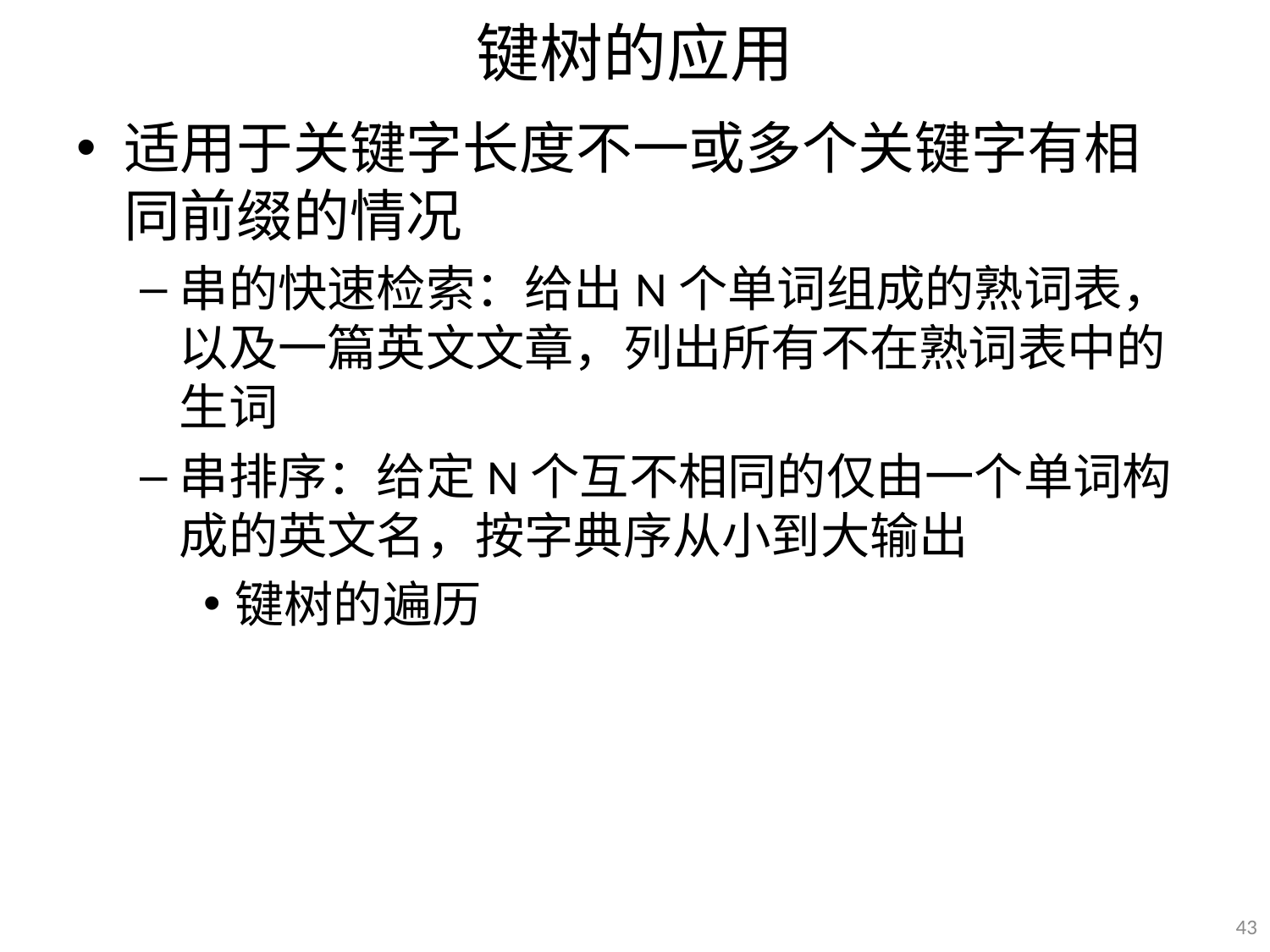

# 键树的应用
适用于关键字长度不一或多个关键字有相同前缀的情况
串的快速检索：给出N个单词组成的熟词表，以及一篇英文文章，列出所有不在熟词表中的生词
串排序：给定N个互不相同的仅由一个单词构成的英文名，按字典序从小到大输出
键树的遍历

43